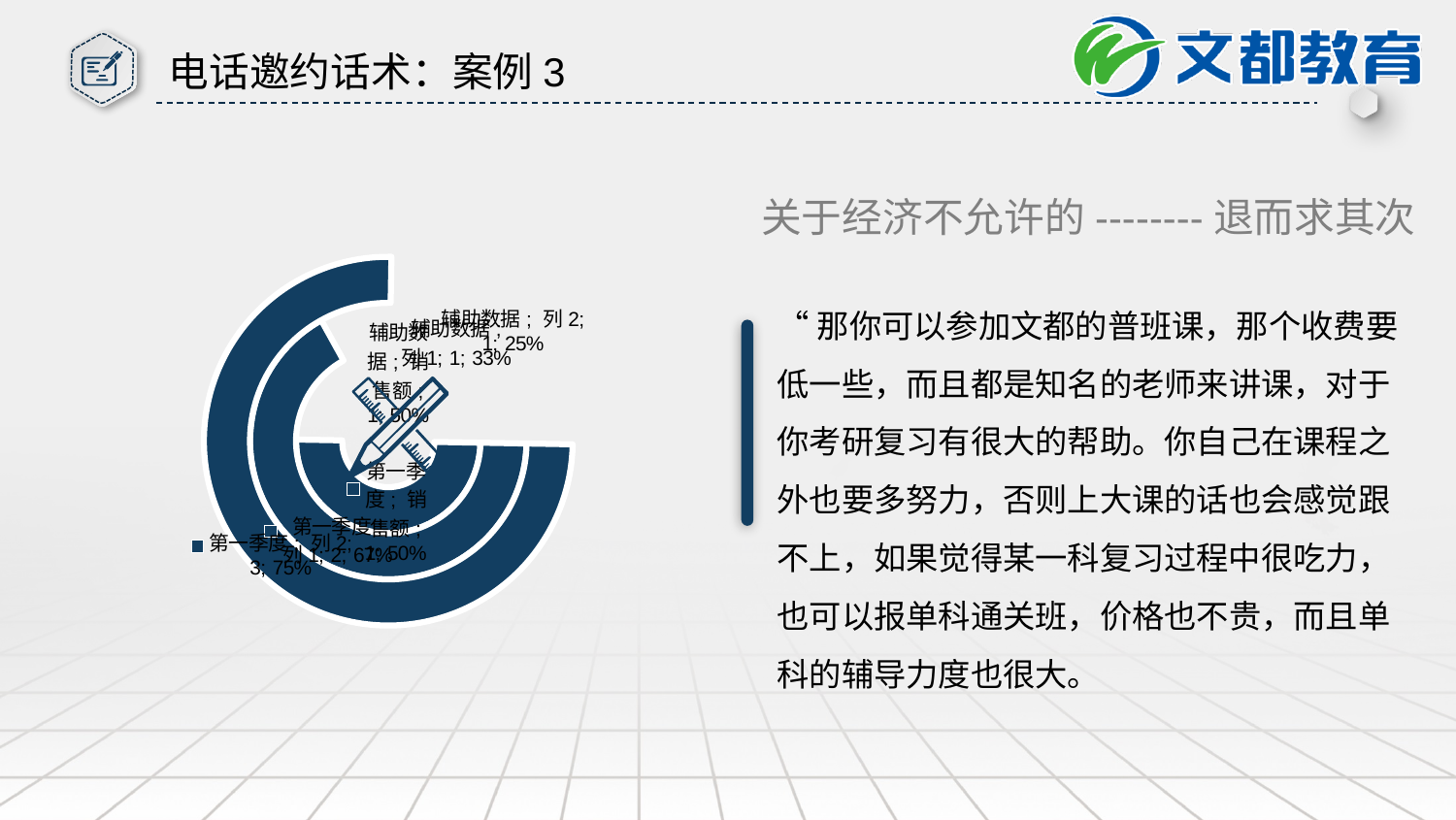

电话邀约话术：案例3

关于经济不允许的--------退而求其次

### Chart

| Category | 销售额 | 列1 | 列2 |
|---|---|---|---|
| 第一季度 | 1.0 | 2.0 | 3.0 |
| 辅助数据 | 1.0 | 1.0 | 1.0 |

“那你可以参加文都的普班课，那个收费要低一些，而且都是知名的老师来讲课，对于你考研复习有很大的帮助。你自己在课程之外也要多努力，否则上大课的话也会感觉跟不上，如果觉得某一科复习过程中很吃力，也可以报单科通关班，价格也不贵，而且单科的辅导力度也很大。